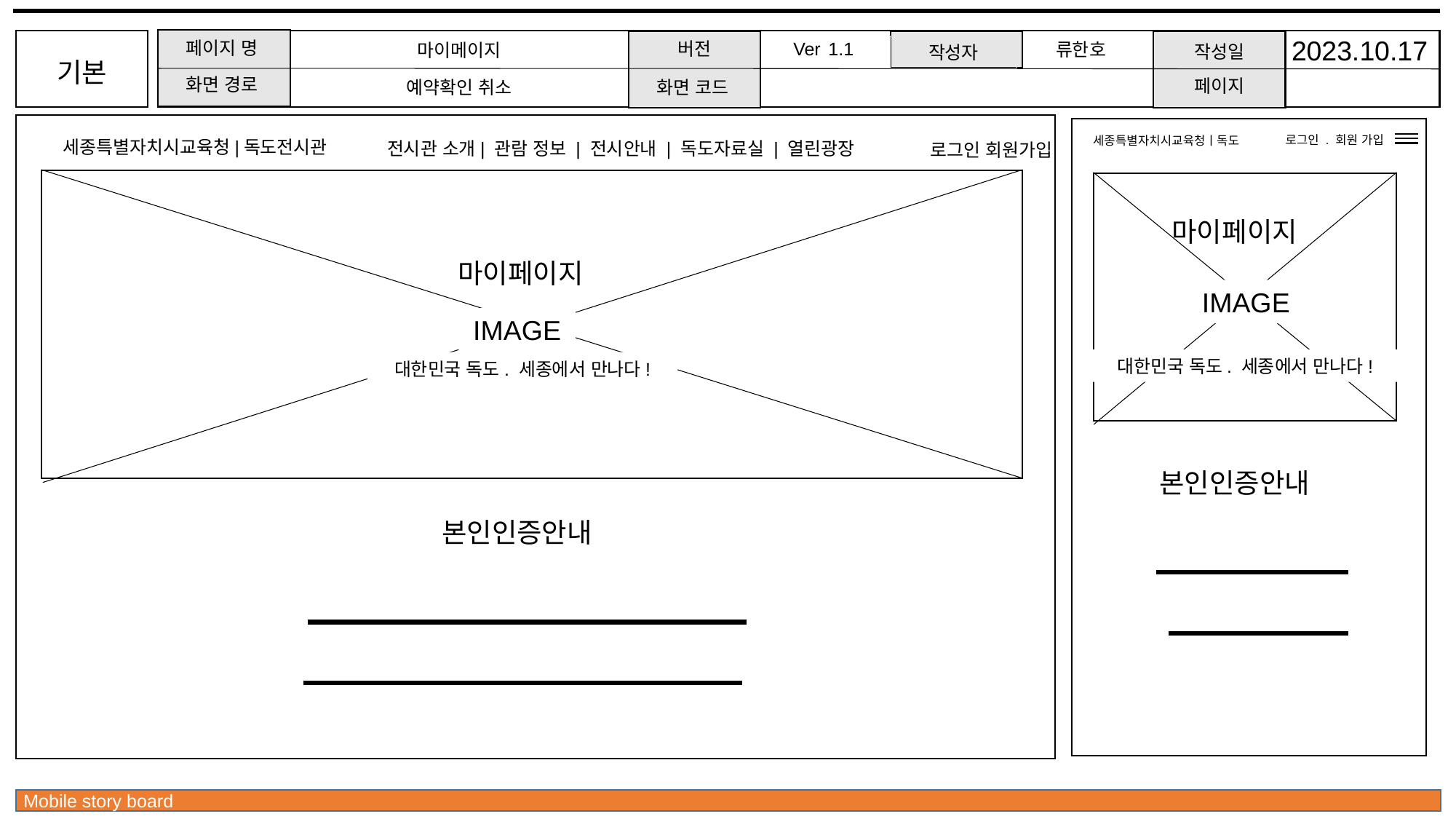

Ver 1.1
2023.10.17

페이지 명

버전
류한호
마이메이지
작성일
작성자
기본
화면 경로
페이지
예약확인 취소
화면 코드

로그인 . 회원 가입
세종특별자치시교육청ㅣ독도
세종특별자치시교육청|독도전시관
전시관 소개| 관람 정보 | 전시안내 | 독도자료실 | 열린광장
로그인 회원가입

마이페이지
마이페이지
IMAGE
IMAGE
대한민국 독도. 세종에서 만나다!
대한민국 독도. 세종에서 만나다!
본인인증안내
본인인증안내
Mobile story board